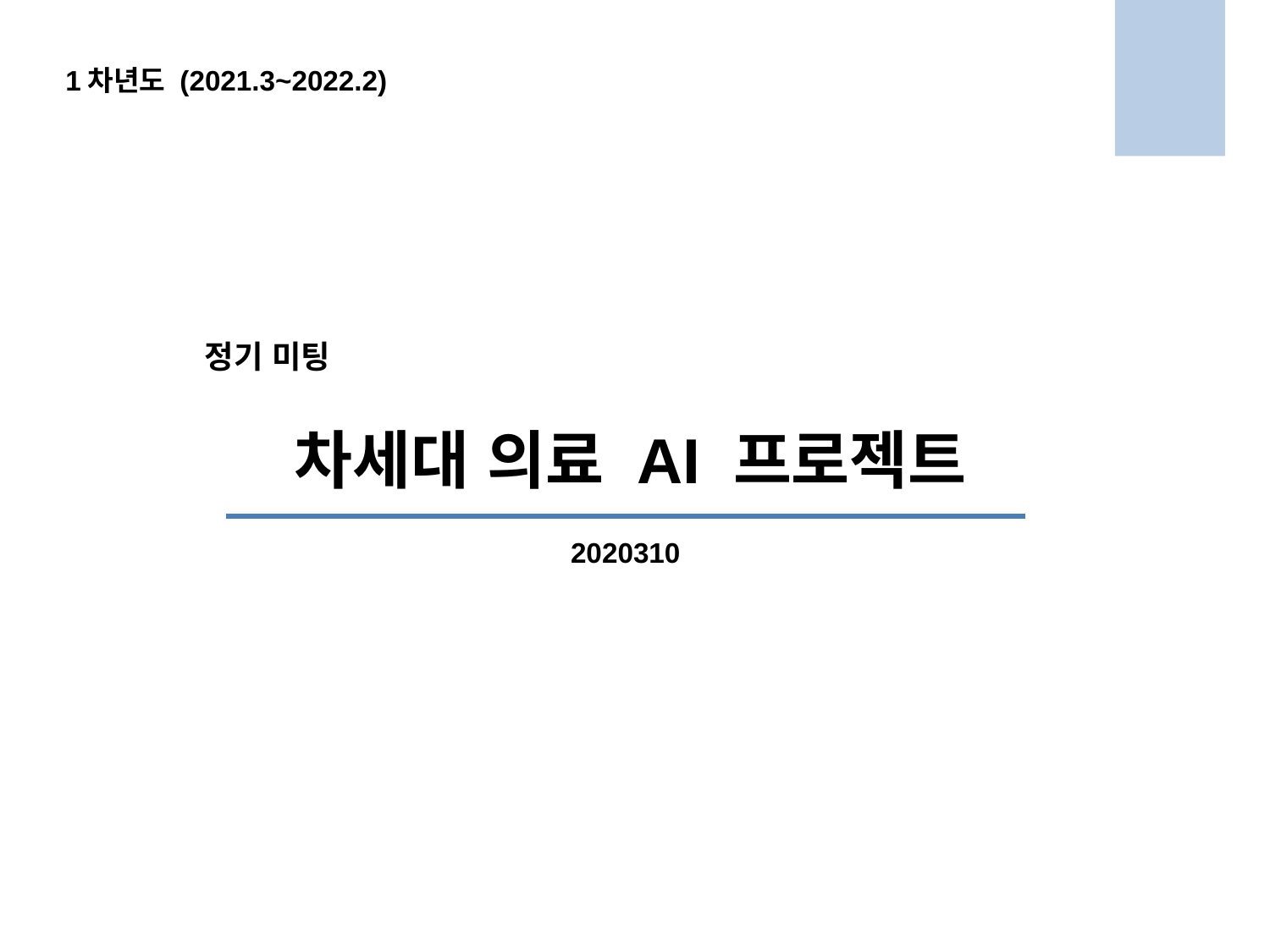

1차년도 (2021.3~2022.2)
정기 미팅
차세대 의료 AI 프로젝트
2020310